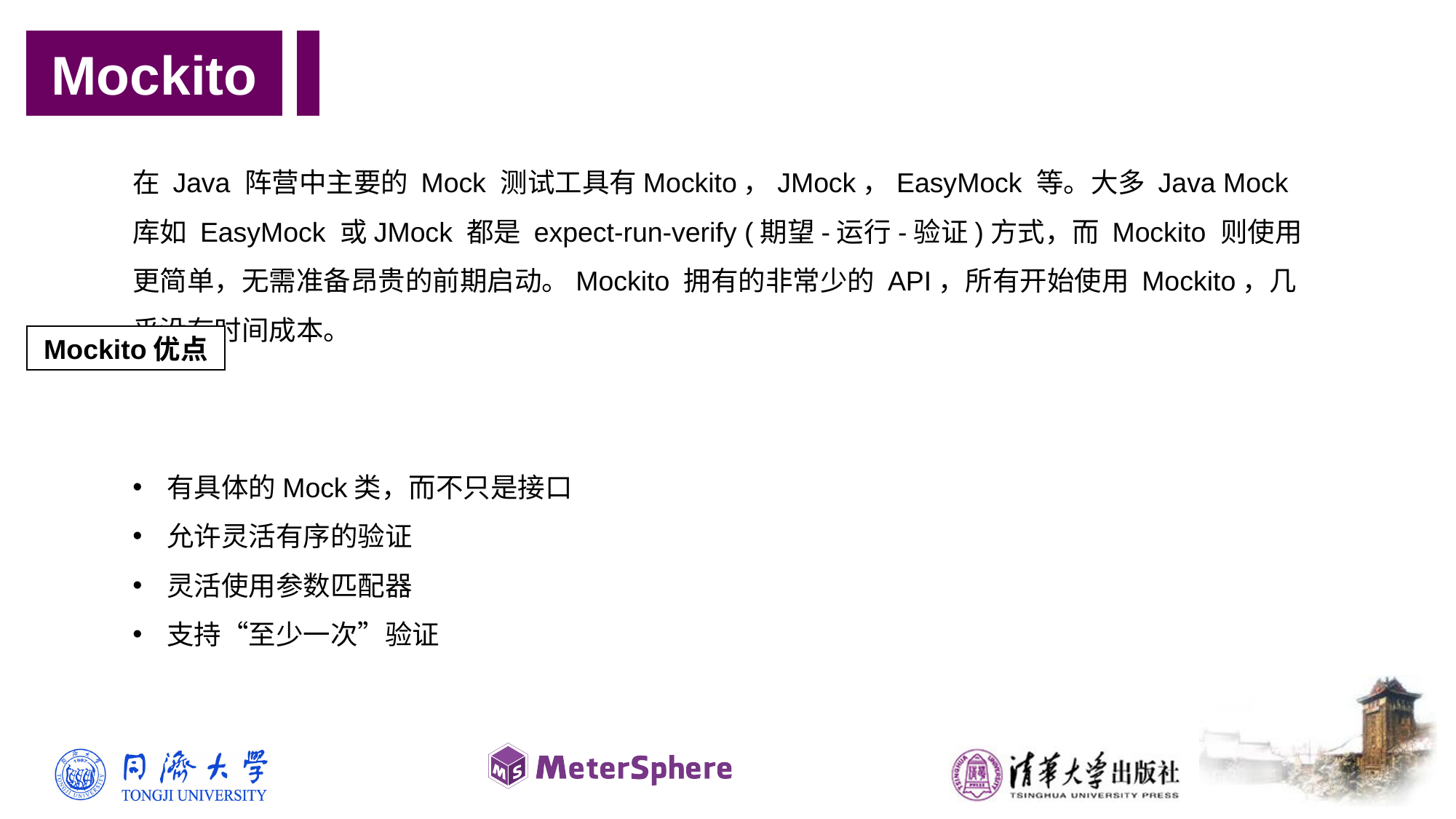

Mockito
在 Java 阵营中主要的 Mock 测试工具有Mockito，JMock，EasyMock 等。大多 Java Mock 库如 EasyMock 或JMock 都是 expect-run-verify (期望-运行-验证)方式，而 Mockito 则使用更简单，无需准备昂贵的前期启动。Mockito 拥有的非常少的 API，所有开始使用 Mockito，几乎没有时间成本。
Mockito优点
有具体的Mock类，而不只是接口
允许灵活有序的验证
灵活使用参数匹配器
支持“至少一次”验证